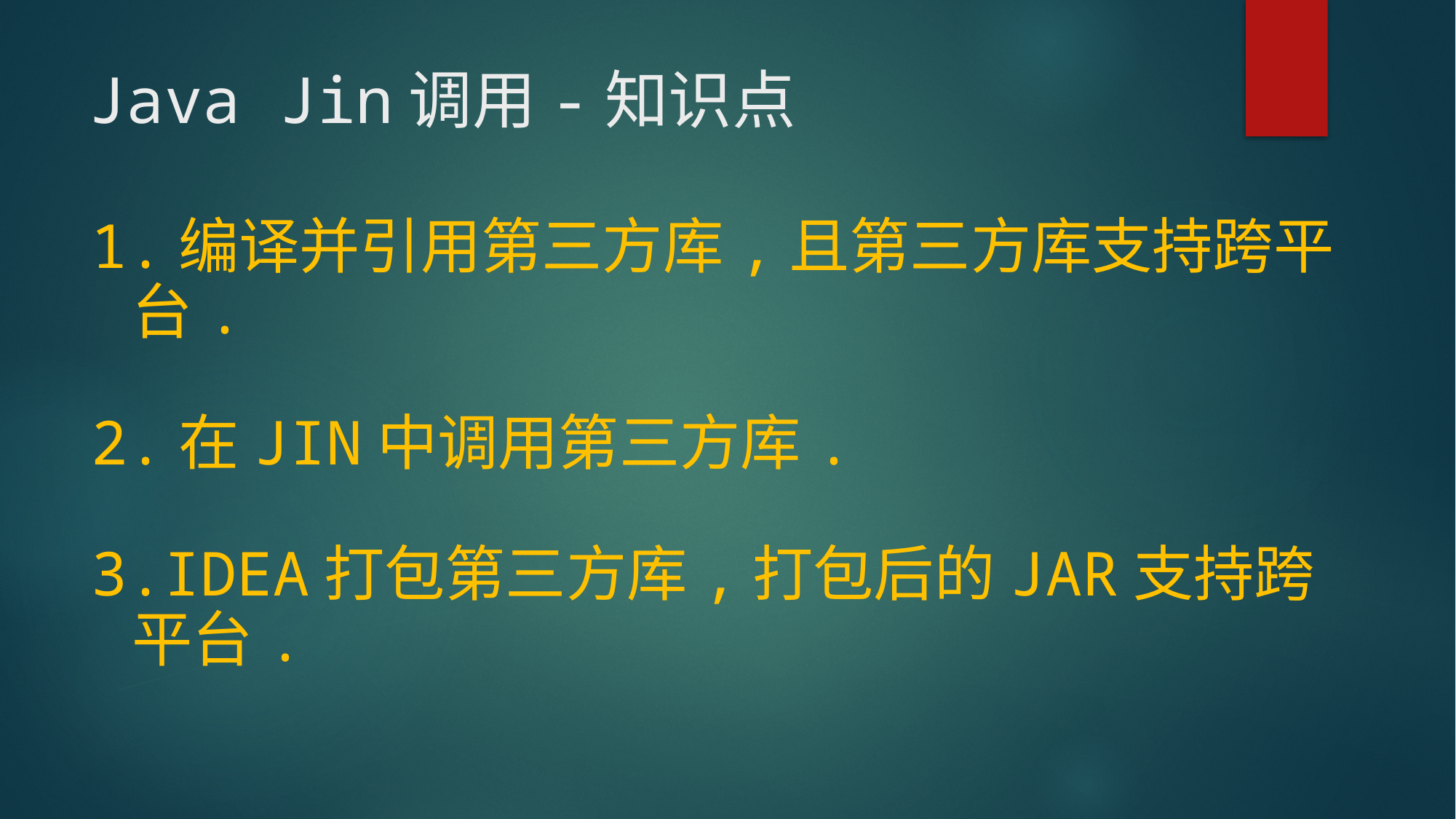

# Java Jin调用-知识点
1.编译并引用第三方库,且第三方库支持跨平台.

2.在jin中调用第三方库.

3.Idea打包第三方库,打包后的jar支持跨平台.